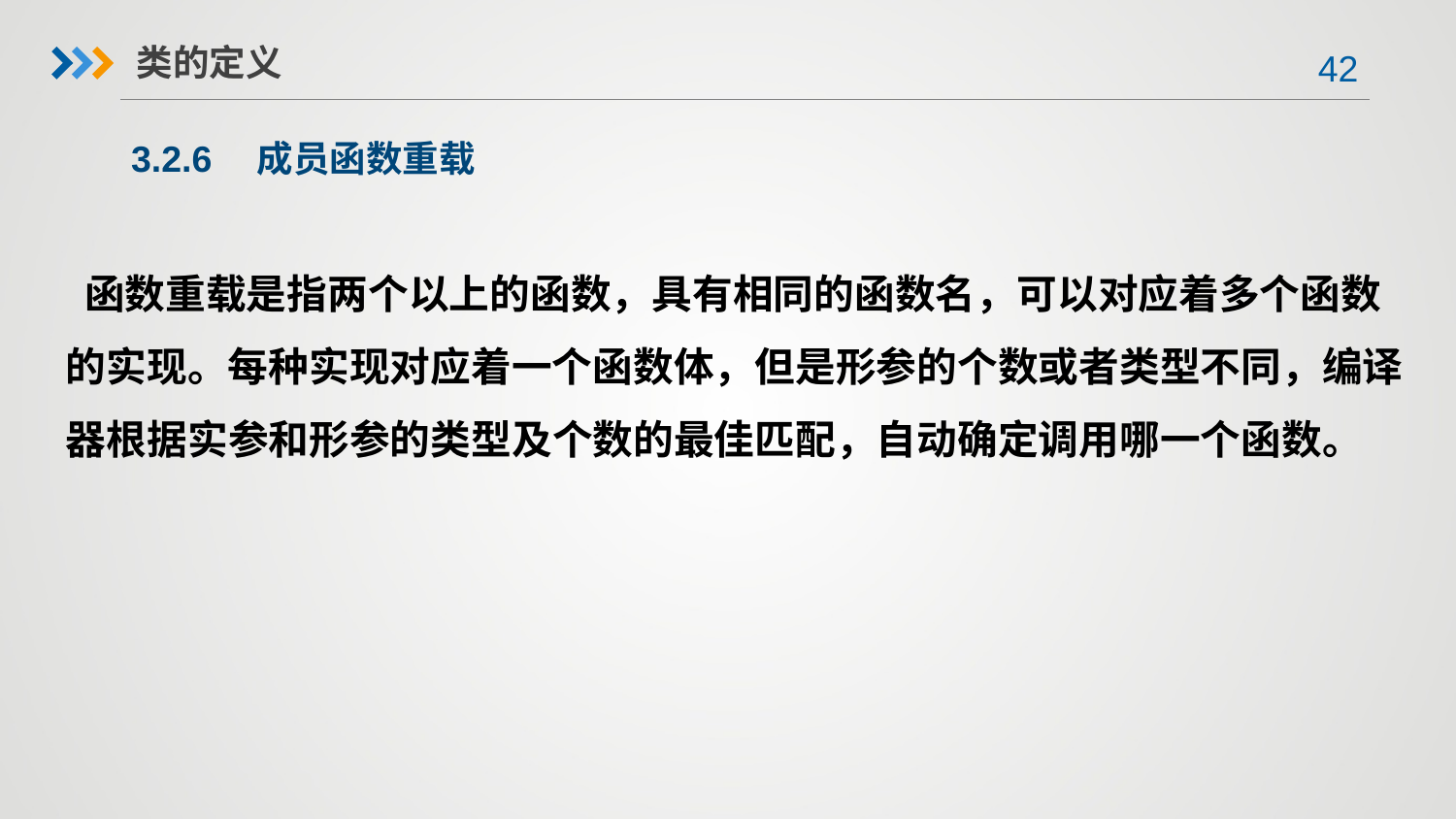

类的定义
3.2.6　成员函数重载
 函数重载是指两个以上的函数，具有相同的函数名，可以对应着多个函数的实现。每种实现对应着一个函数体，但是形参的个数或者类型不同，编译器根据实参和形参的类型及个数的最佳匹配，自动确定调用哪一个函数。